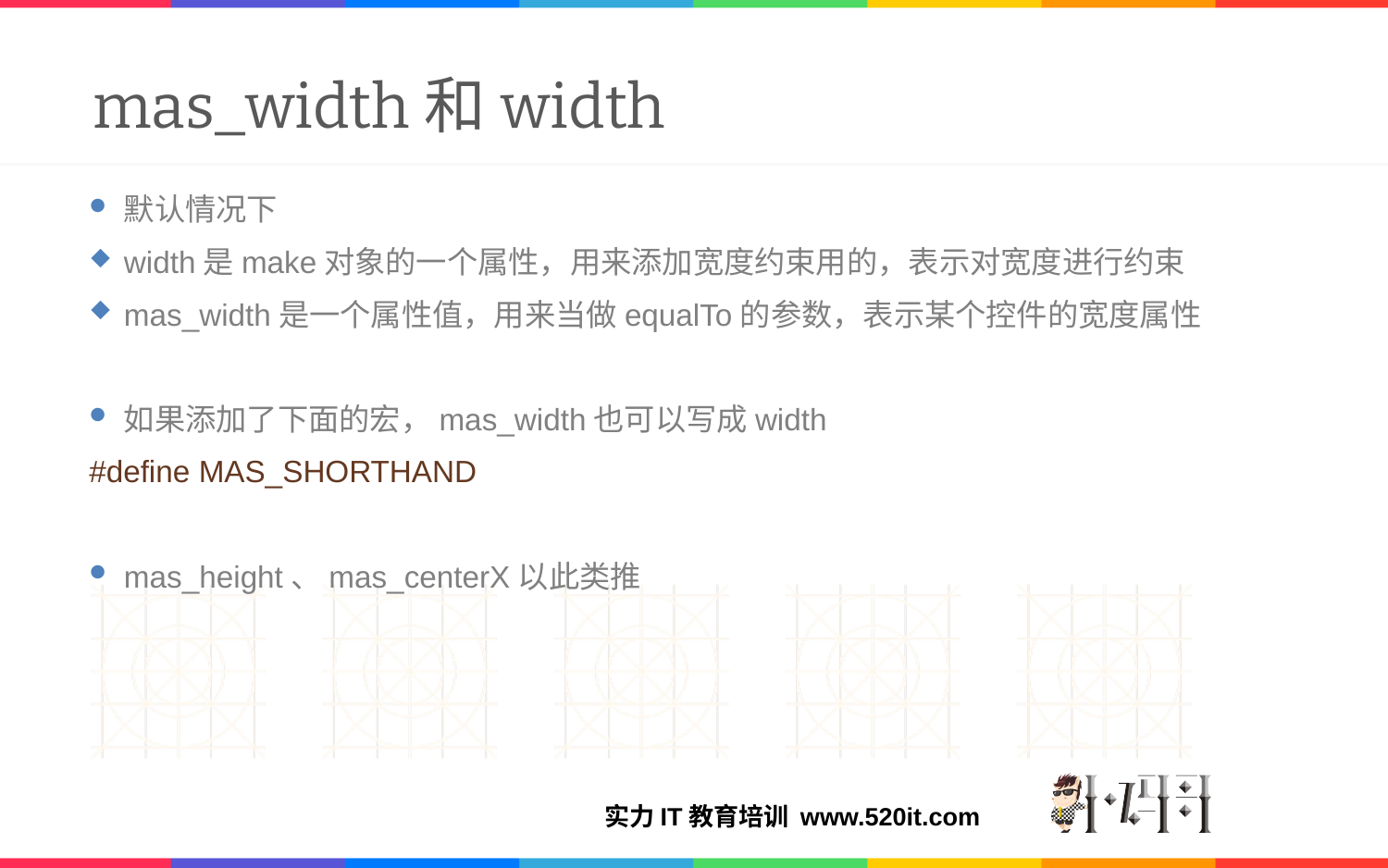

# mas_width和width
默认情况下
width是make对象的一个属性，用来添加宽度约束用的，表示对宽度进行约束
mas_width是一个属性值，用来当做equalTo的参数，表示某个控件的宽度属性

如果添加了下面的宏，mas_width也可以写成width
#define MAS_SHORTHAND

mas_height、mas_centerX以此类推